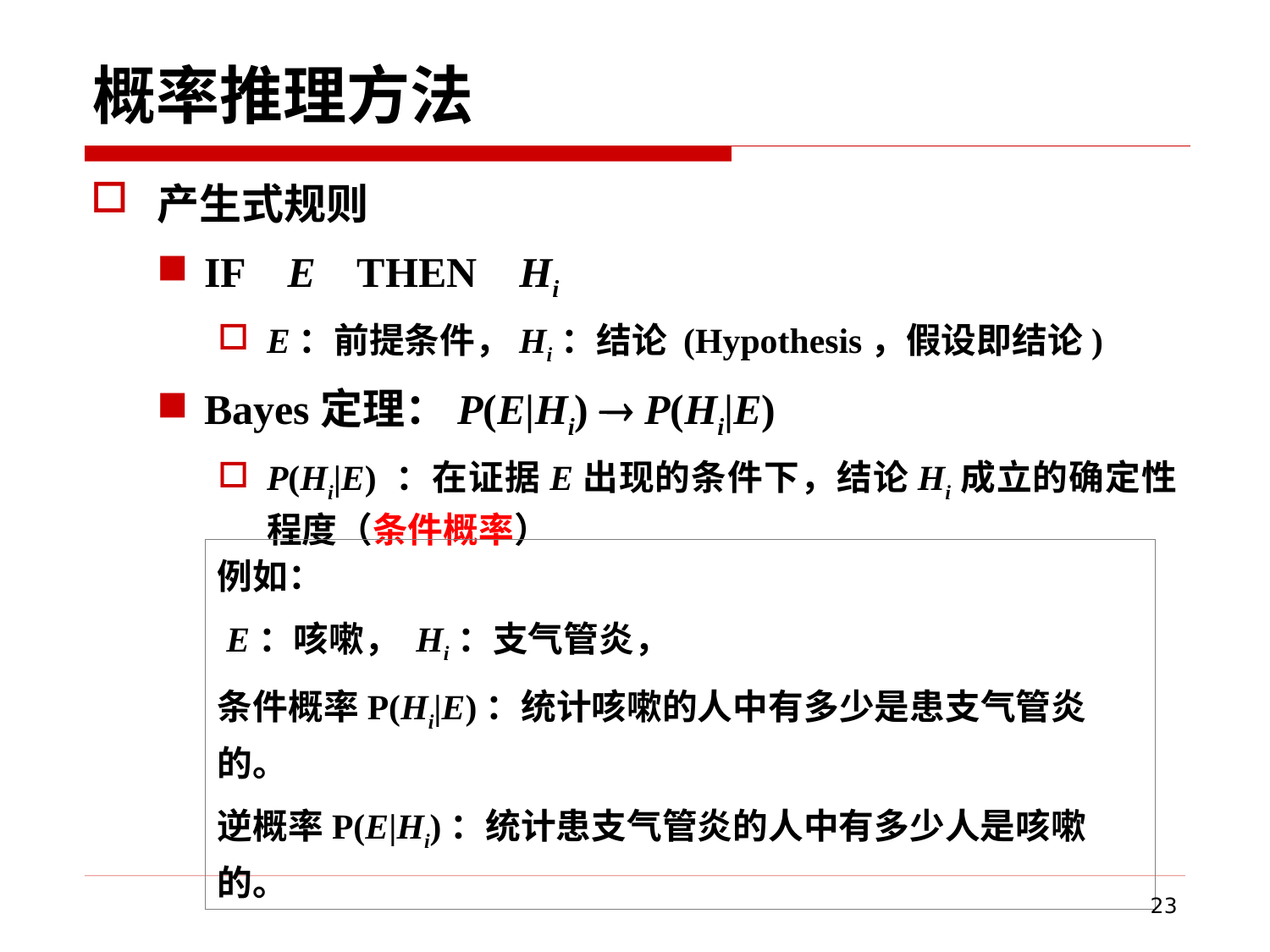

# 概率推理方法
产生式规则
IF    E    THEN    Hi
E：前提条件，Hi：结论 (Hypothesis，假设即结论)
Bayes定理：P(E|Hi) → P(Hi|E)
P(Hi|E) ：在证据E出现的条件下，结论Hi成立的确定性程度（条件概率）

例如：
 E：咳嗽， Hi：支气管炎，
条件概率P(Hi|E)：统计咳嗽的人中有多少是患支气管炎的。
逆概率P(E|Hi)：统计患支气管炎的人中有多少人是咳嗽的。
23